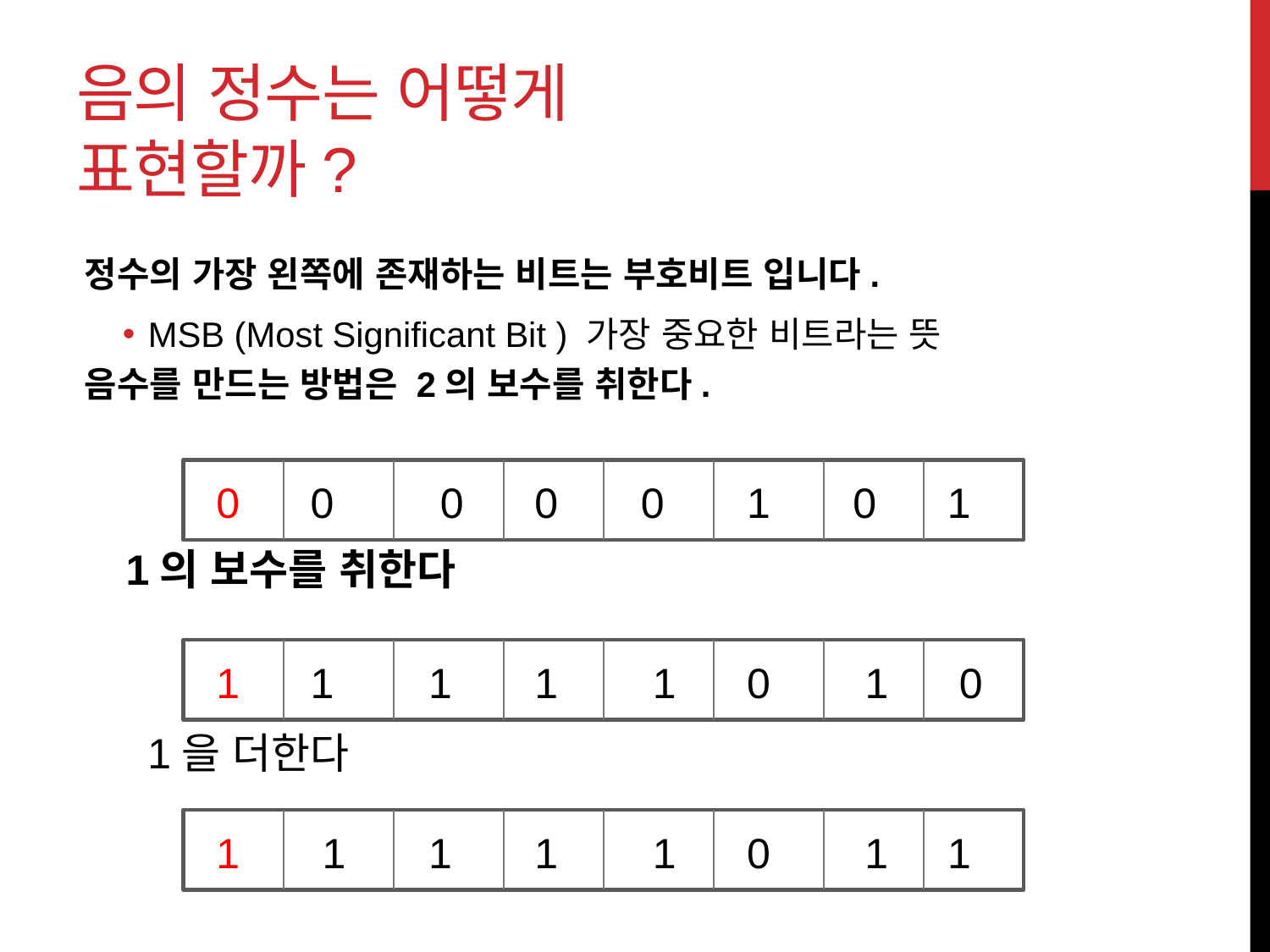

# 음의 정수는 어떻게 표현할까?
정수의 가장 왼쪽에 존재하는 비트는 부호비트 입니다.
MSB (Most Significant Bit ) 가장 중요한 비트라는 뜻
음수를 만드는 방법은 2의 보수를 취한다.

    1의 보수를 취한다

0      0         0      0       0       1       0      1

1      1        1       1        1      0        1      0
1을 더한다

1       1       1       1        1      0        1     1